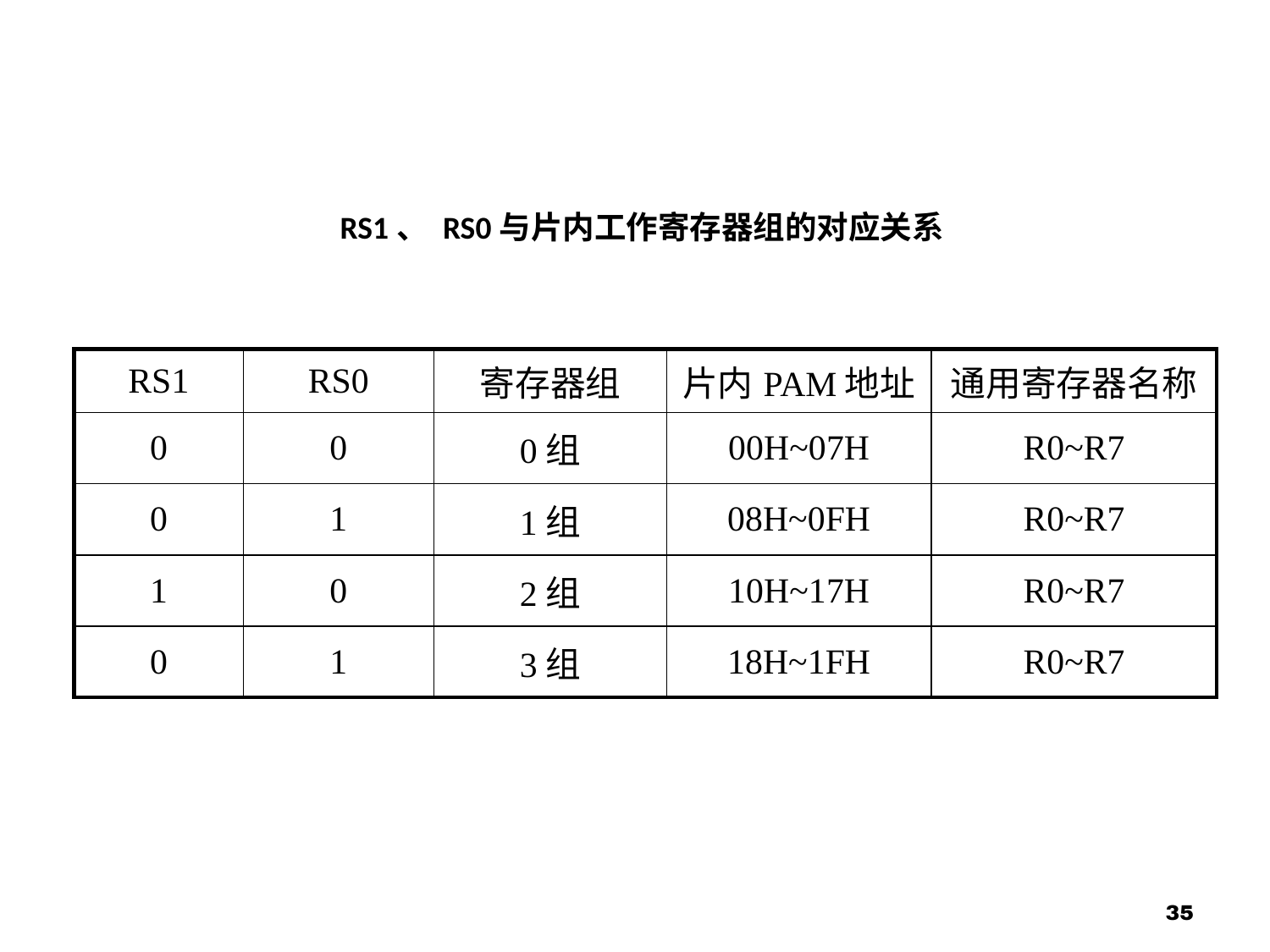

RS1、 RS0与片内工作寄存器组的对应关系
| RS1 | RS0 | 寄存器组 | 片内PAM地址 | 通用寄存器名称 |
| --- | --- | --- | --- | --- |
| 0 | 0 | 0组 | 00H~07H | R0~R7 |
| 0 | 1 | 1组 | 08H~0FH | R0~R7 |
| 1 | 0 | 2组 | 10H~17H | R0~R7 |
| 0 | 1 | 3组 | 18H~1FH | R0~R7 |
35